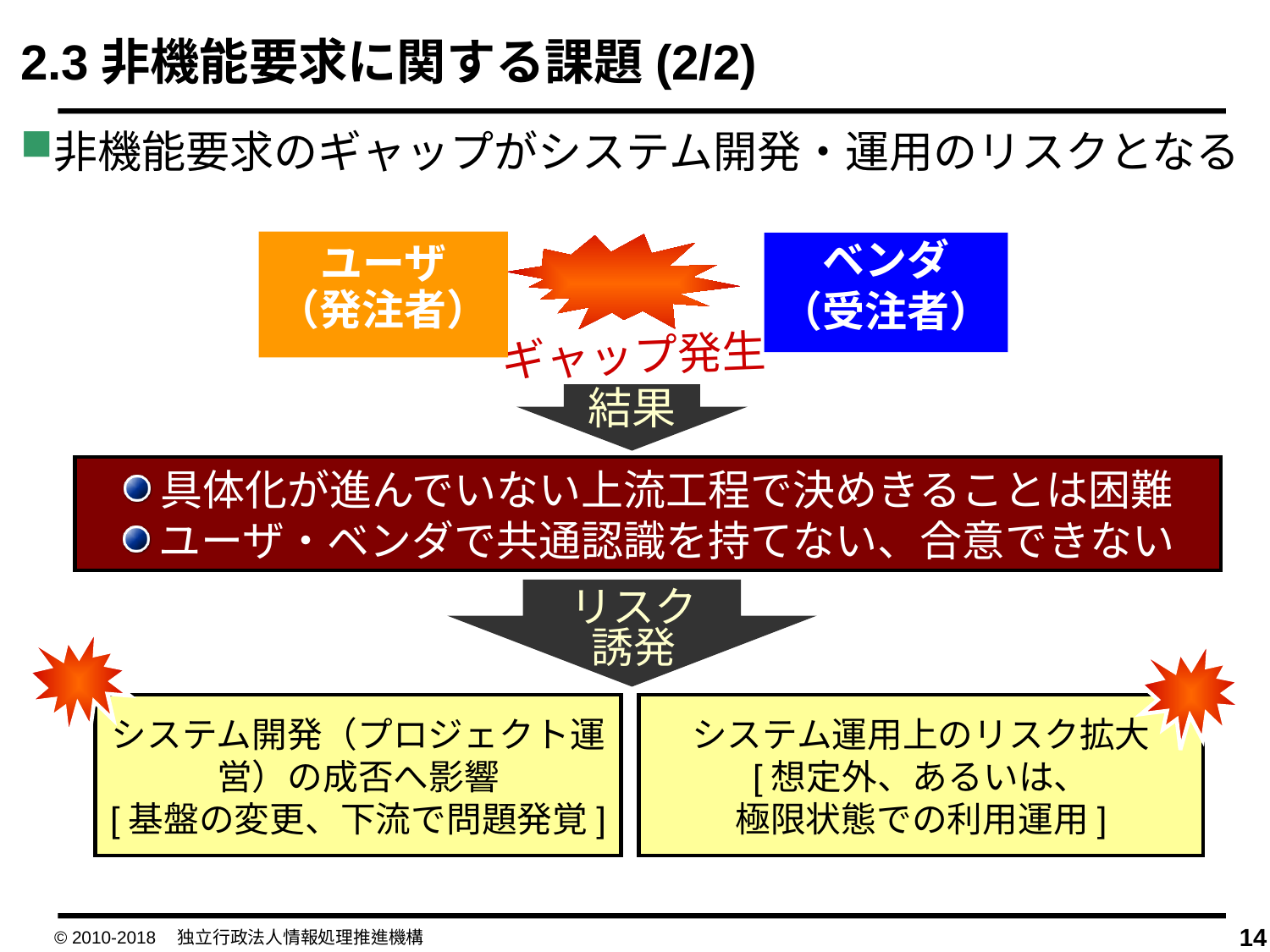

2.3非機能要求に関する課題(2/2)
非機能要求のギャップがシステム開発・運用のリスクとなる

ユーザ
（発注者）
ベンダ
（受注者）
ギャップ発生
結果

具体化が進んでいない上流工程で決めきることは困難
ユーザ・ベンダで共通認識を持てない、合意できない

リスク
誘発

システム開発（プロジェクト運営）の成否へ影響
[基盤の変更、下流で問題発覚]
システム運用上のリスク拡大
[想定外、あるいは、
極限状態での利用運用]
© 2010-2018　独立行政法人情報処理推進機構